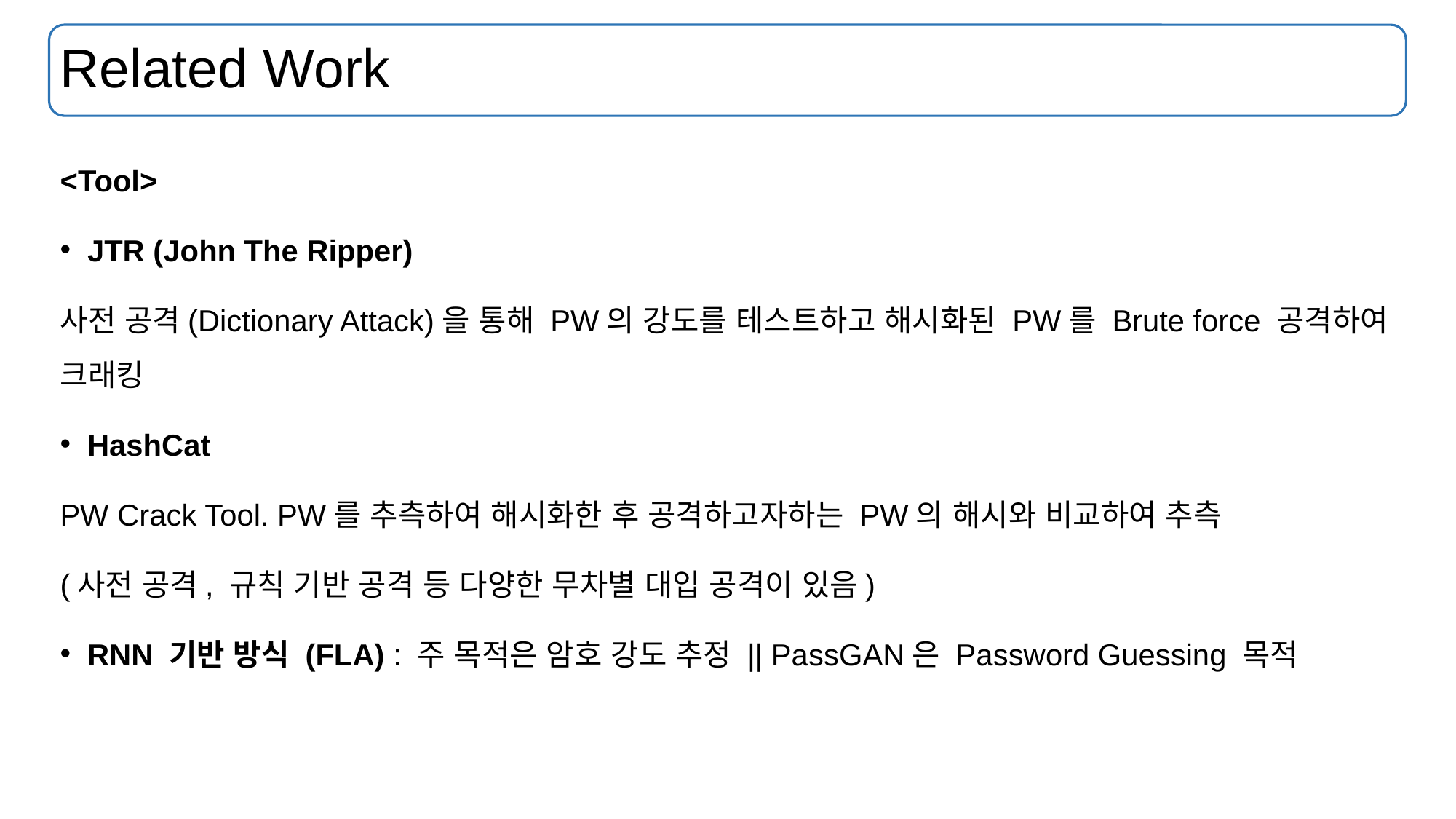

# Related Work
<Tool>
JTR (John The Ripper)
사전 공격(Dictionary Attack)을 통해 PW의 강도를 테스트하고 해시화된 PW를 Brute force 공격하여 크래킹
HashCat
PW Crack Tool. PW를 추측하여 해시화한 후 공격하고자하는 PW의 해시와 비교하여 추측
(사전 공격, 규칙 기반 공격 등 다양한 무차별 대입 공격이 있음)
RNN 기반 방식 (FLA) : 주 목적은 암호 강도 추정 || PassGAN은 Password Guessing 목적